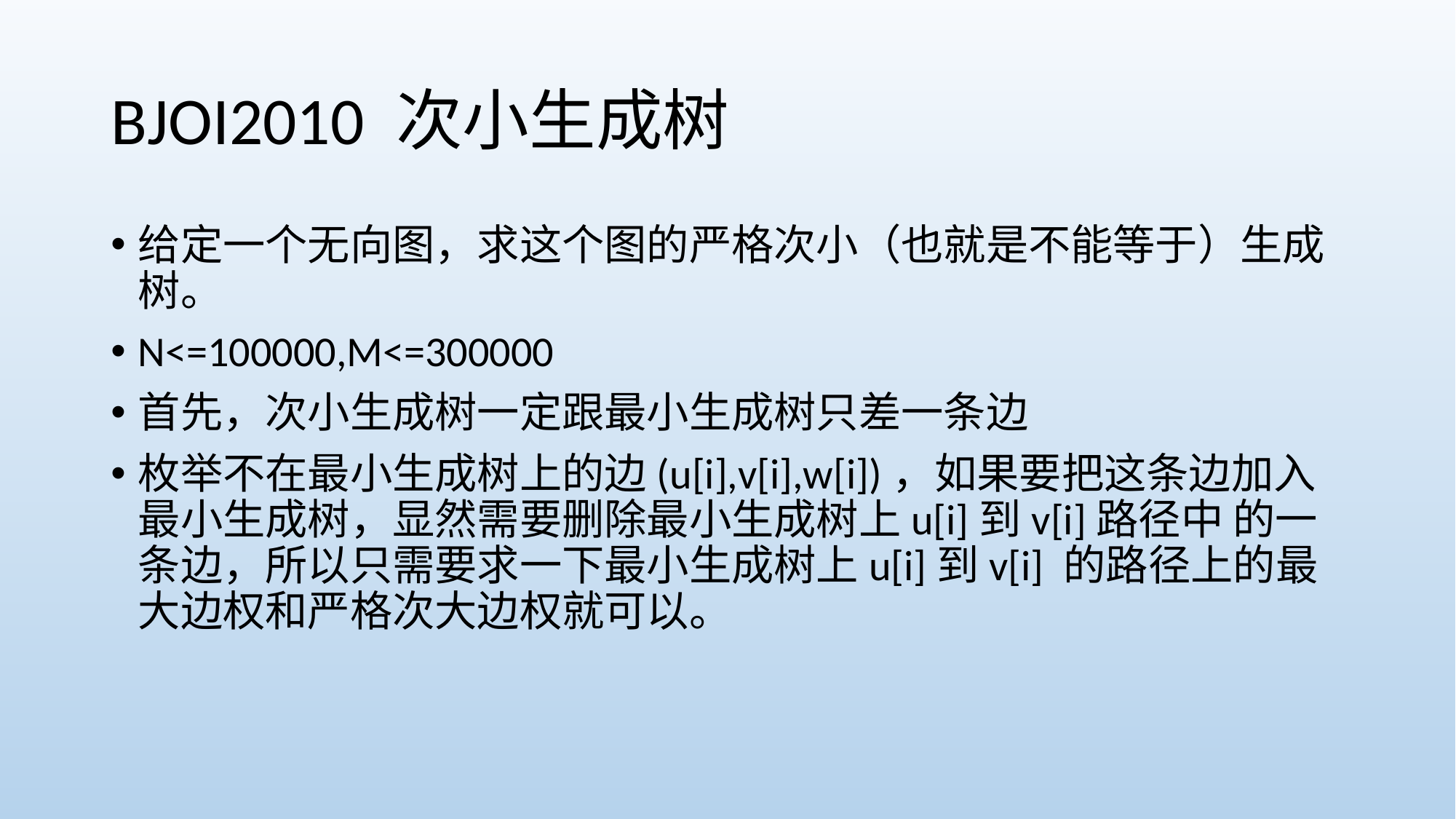

# BJOI2010 次小生成树
给定一个无向图，求这个图的严格次小（也就是不能等于）生成树。
N<=100000,M<=300000
首先，次小生成树一定跟最小生成树只差一条边
枚举不在最小生成树上的边(u[i],v[i],w[i])，如果要把这条边加入最小生成树，显然需要删除最小生成树上u[i]到v[i]路径中 的一条边，所以只需要求一下最小生成树上u[i]到v[i] 的路径上的最大边权和严格次大边权就可以。